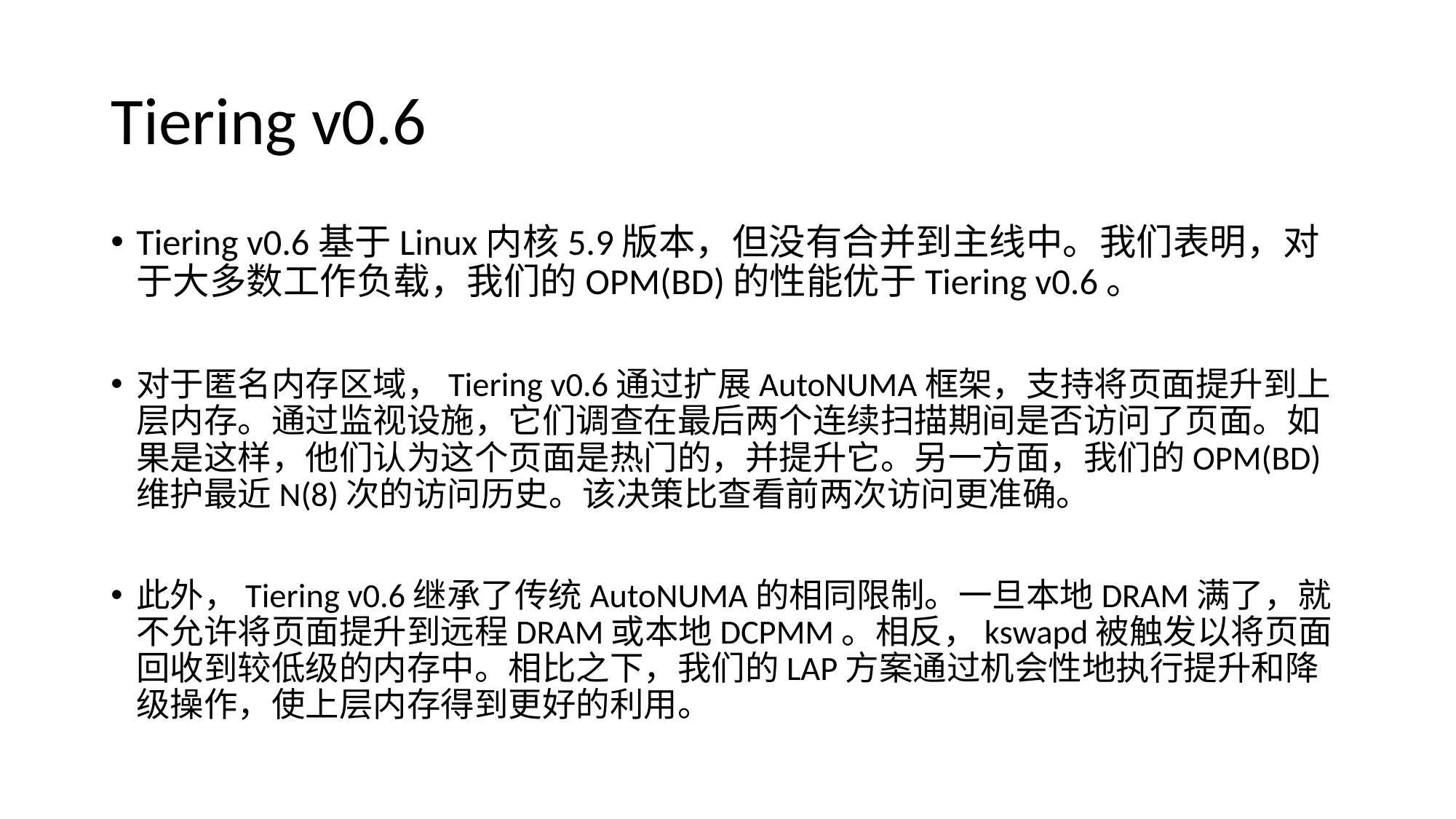

# Tiering v0.6
Tiering v0.6基于Linux内核5.9版本，但没有合并到主线中。我们表明，对于大多数工作负载，我们的OPM(BD)的性能优于Tiering v0.6。

对于匿名内存区域，Tiering v0.6通过扩展AutoNUMA框架，支持将页面提升到上层内存。通过监视设施，它们调查在最后两个连续扫描期间是否访问了页面。如果是这样，他们认为这个页面是热门的，并提升它。另一方面，我们的OPM(BD)维护最近N(8)次的访问历史。该决策比查看前两次访问更准确。

此外，Tiering v0.6继承了传统AutoNUMA的相同限制。一旦本地DRAM满了，就不允许将页面提升到远程DRAM或本地DCPMM。相反，kswapd被触发以将页面回收到较低级的内存中。相比之下，我们的LAP方案通过机会性地执行提升和降级操作，使上层内存得到更好的利用。